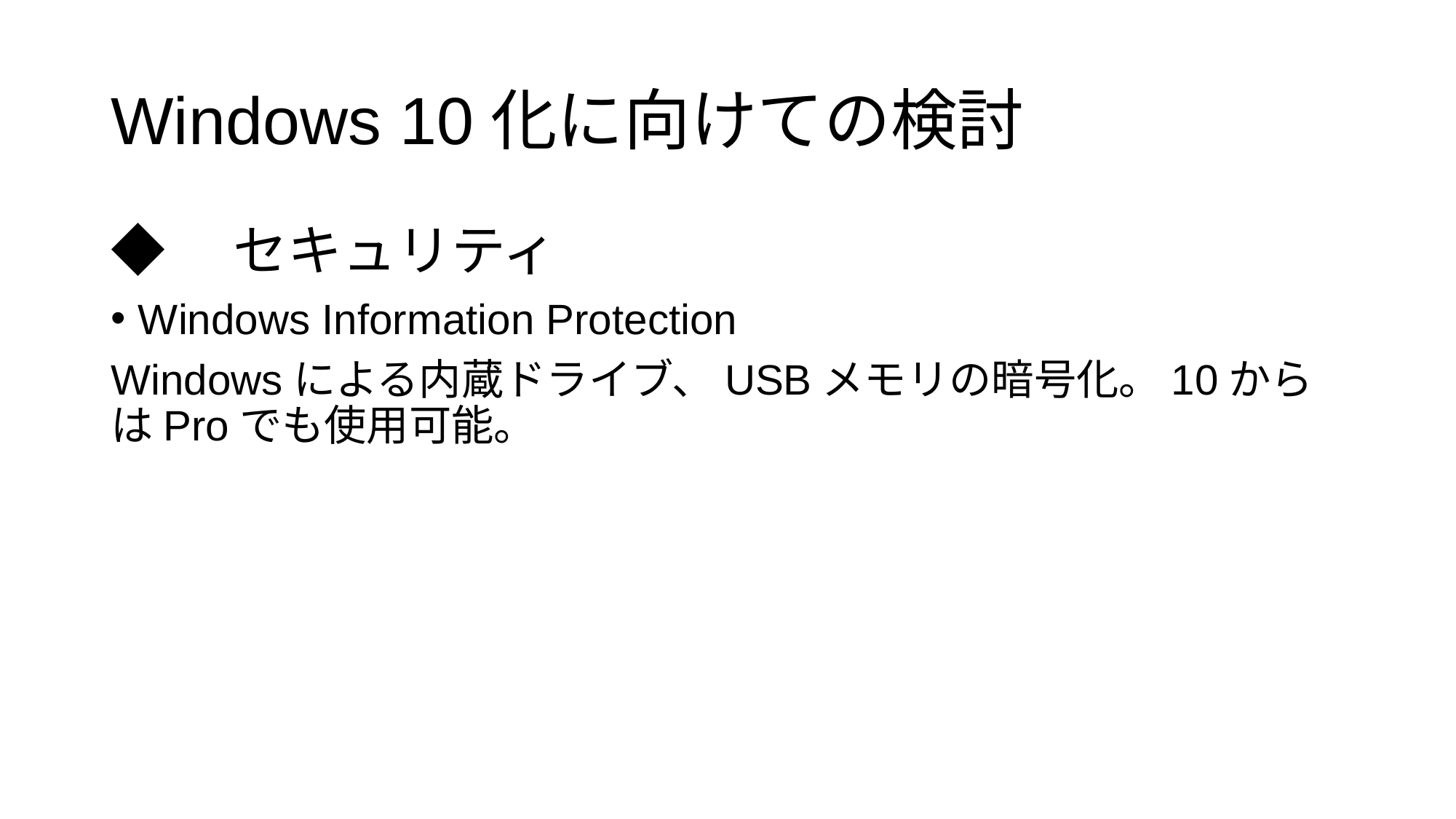

# Windows 10化に向けての検討
◆　セキュリティ
Windows Information Protection
Windowsによる内蔵ドライブ、USBメモリの暗号化。10からはProでも使用可能。